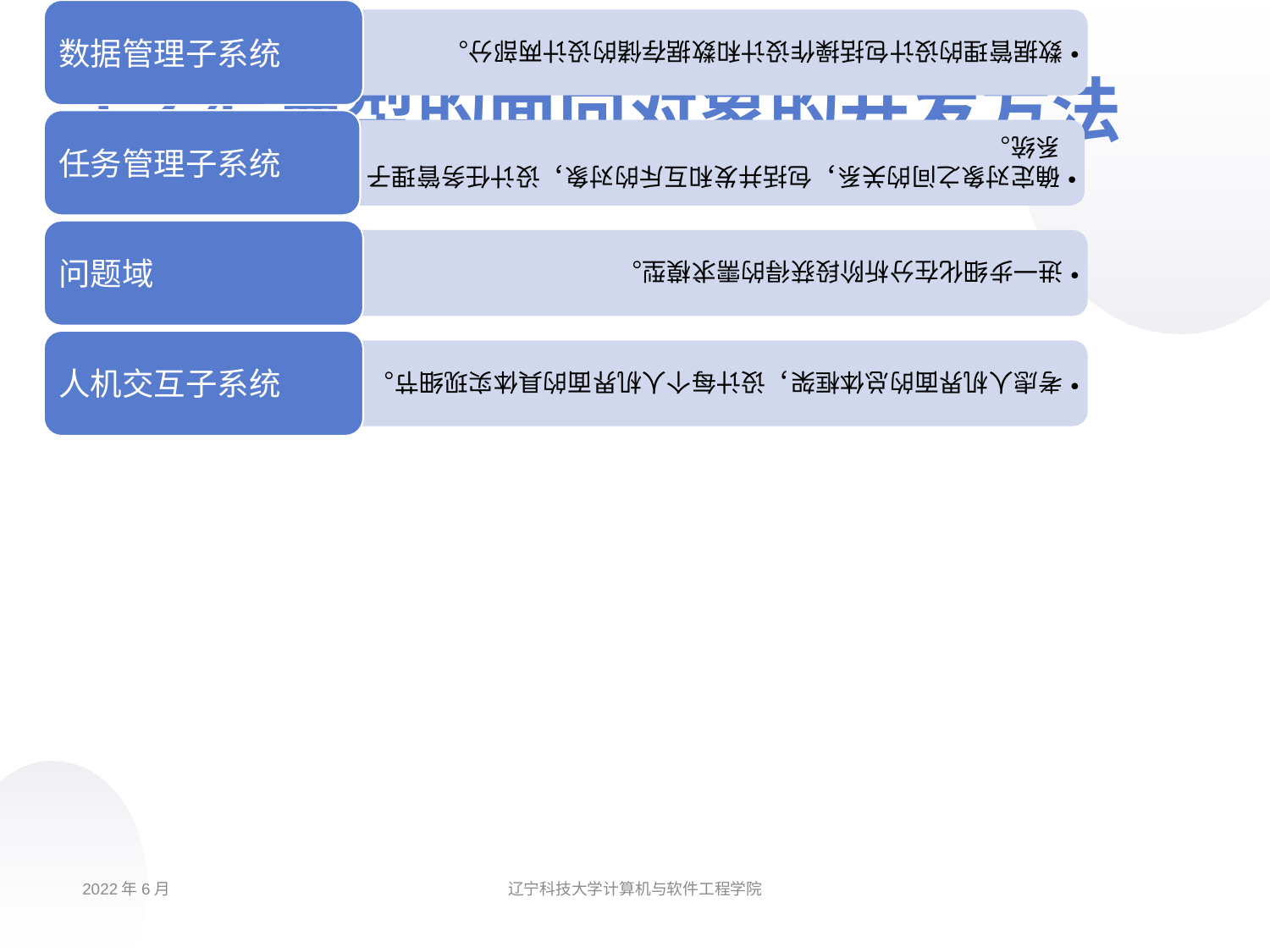

# 1.2.4 典型的面向对象的开发方法
1. Coad-Yourdon方法
系统设计的任务：

数据管理的设计包括操作设计和数据存储的设计两部分。
数据管理子系统
确定对象之间的关系，包括并发和互斥的对象，设计任务管理子系统。
任务管理子系统
进一步细化在分析阶段获得的需求模型。
问题域
考虑人机界面的总体框架，设计每个人机界面的具体实现细节。
人机交互子系统

2022年6月
辽宁科技大学计算机与软件工程学院
129